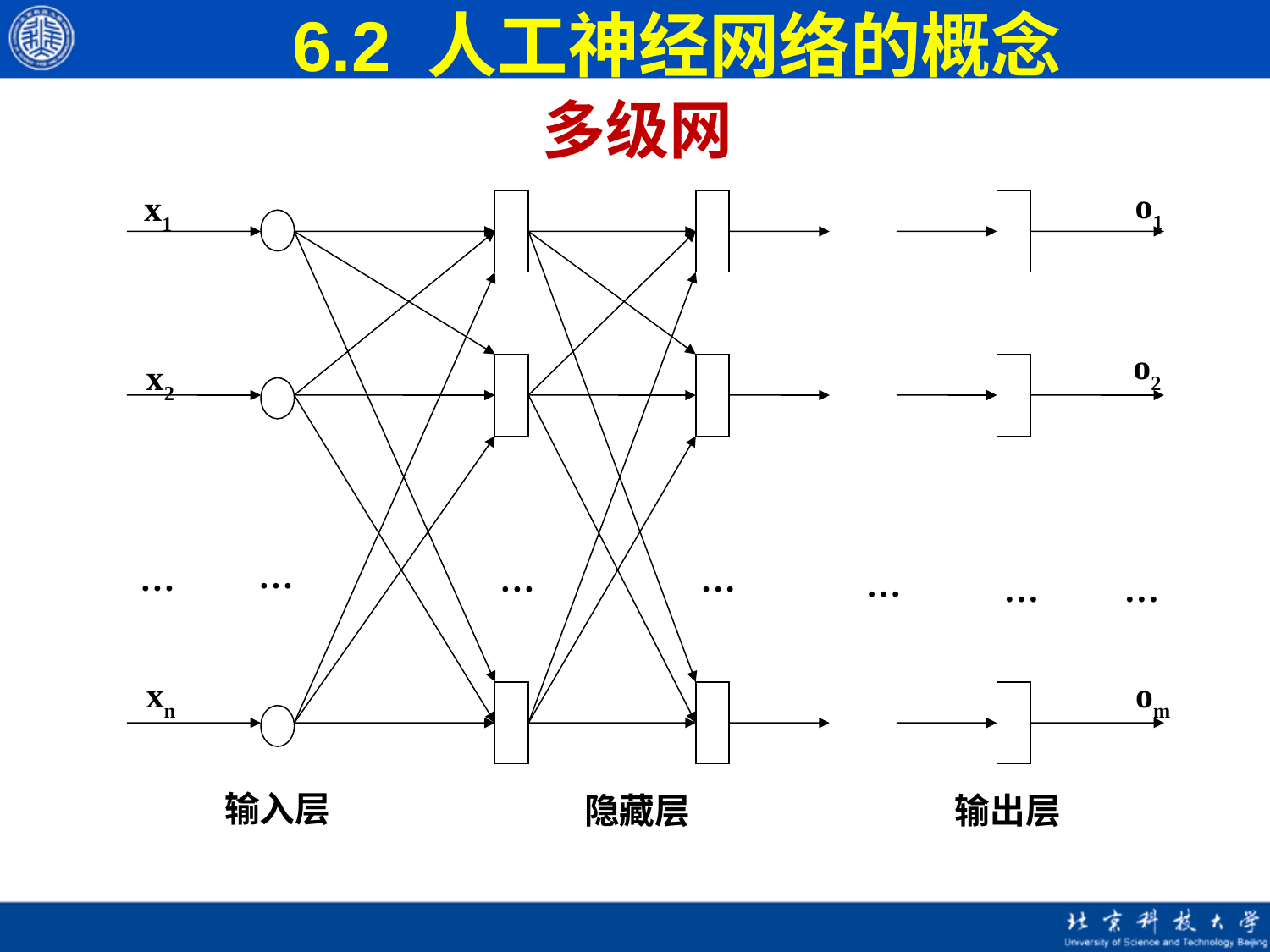

6.2 人工神经网络的概念
# 多级网
o1
o2
…
om
x1
x2
…
xn

…
…
…
…
…
输入层
隐藏层
输出层